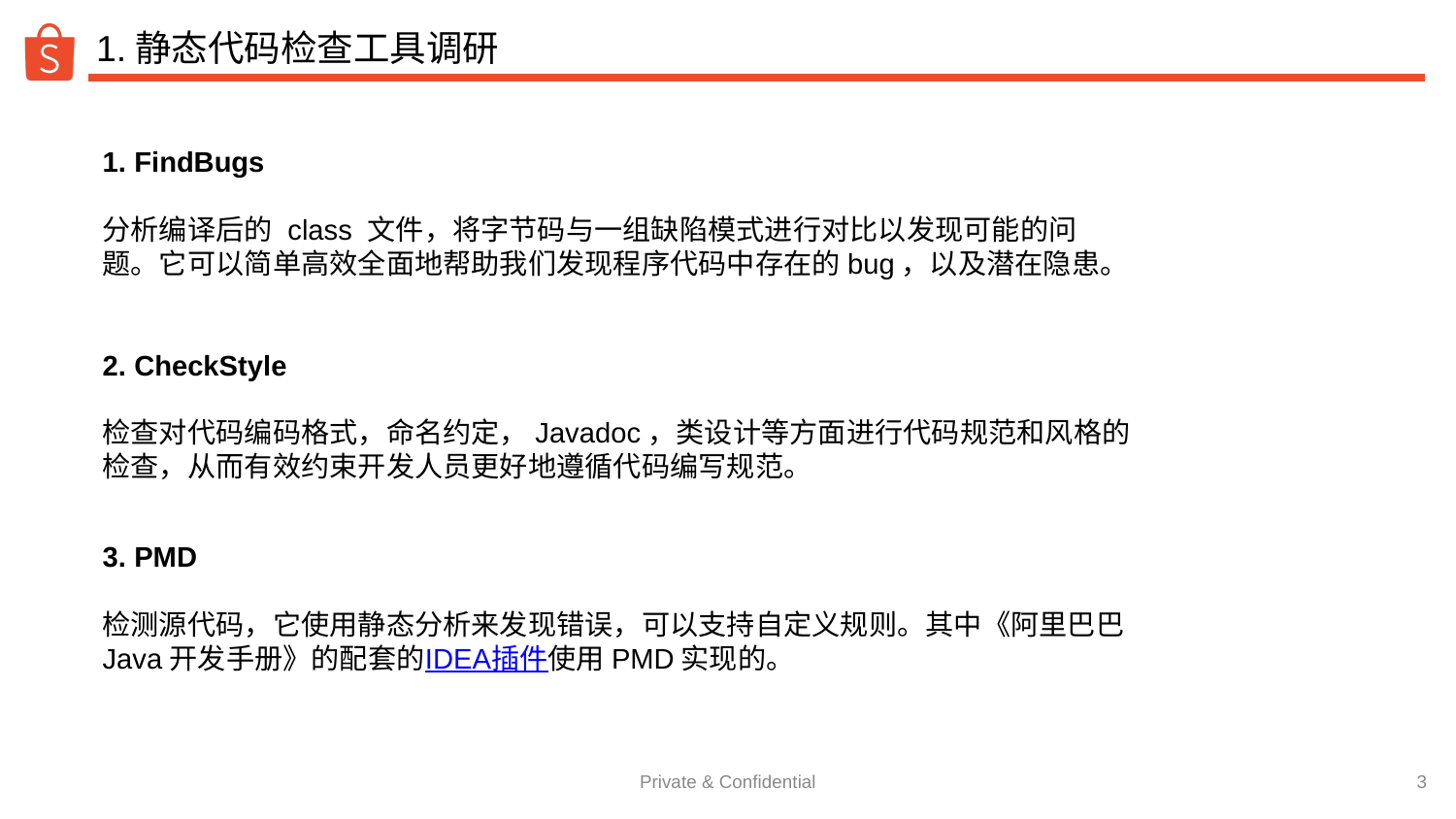

# 1.静态代码检查工具调研
1. FindBugs

分析编译后的 class 文件，将字节码与一组缺陷模式进行对比以发现可能的问题。它可以简单高效全面地帮助我们发现程序代码中存在的bug，以及潜在隐患。
2. CheckStyle

检查对代码编码格式，命名约定，Javadoc，类设计等方面进行代码规范和风格的检查，从而有效约束开发人员更好地遵循代码编写规范。
3. PMD

检测源代码，它使用静态分析来发现错误，可以支持自定义规则。其中《阿里巴巴Java开发手册》的配套的IDEA插件使用PMD实现的。

Private & Confidential
3